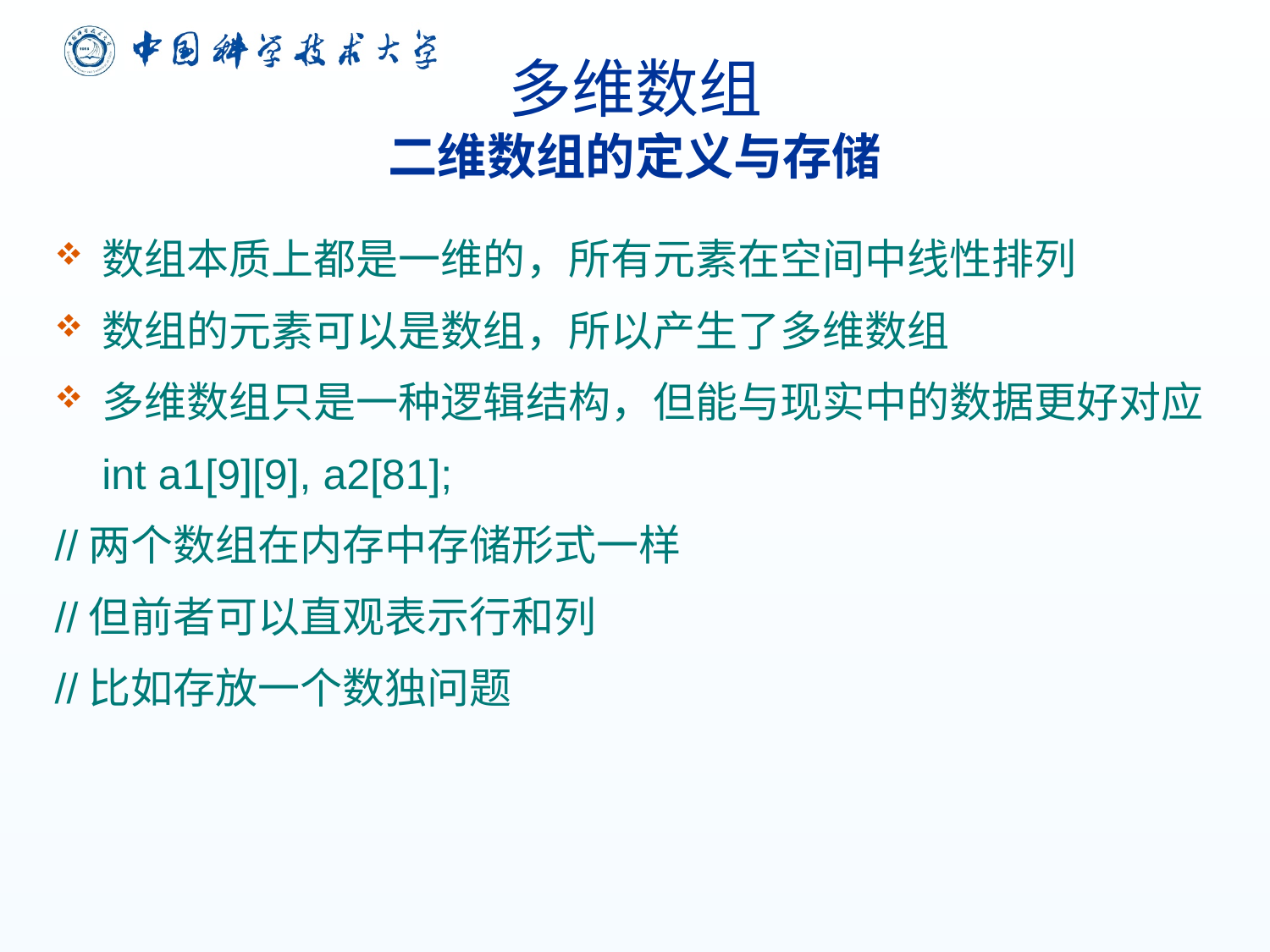

# 多维数组 二维数组的定义与存储
数组本质上都是一维的，所有元素在空间中线性排列
数组的元素可以是数组，所以产生了多维数组
多维数组只是一种逻辑结构，但能与现实中的数据更好对应
    int a1[9][9], a2[81];
//两个数组在内存中存储形式一样
//但前者可以直观表示行和列
//比如存放一个数独问题